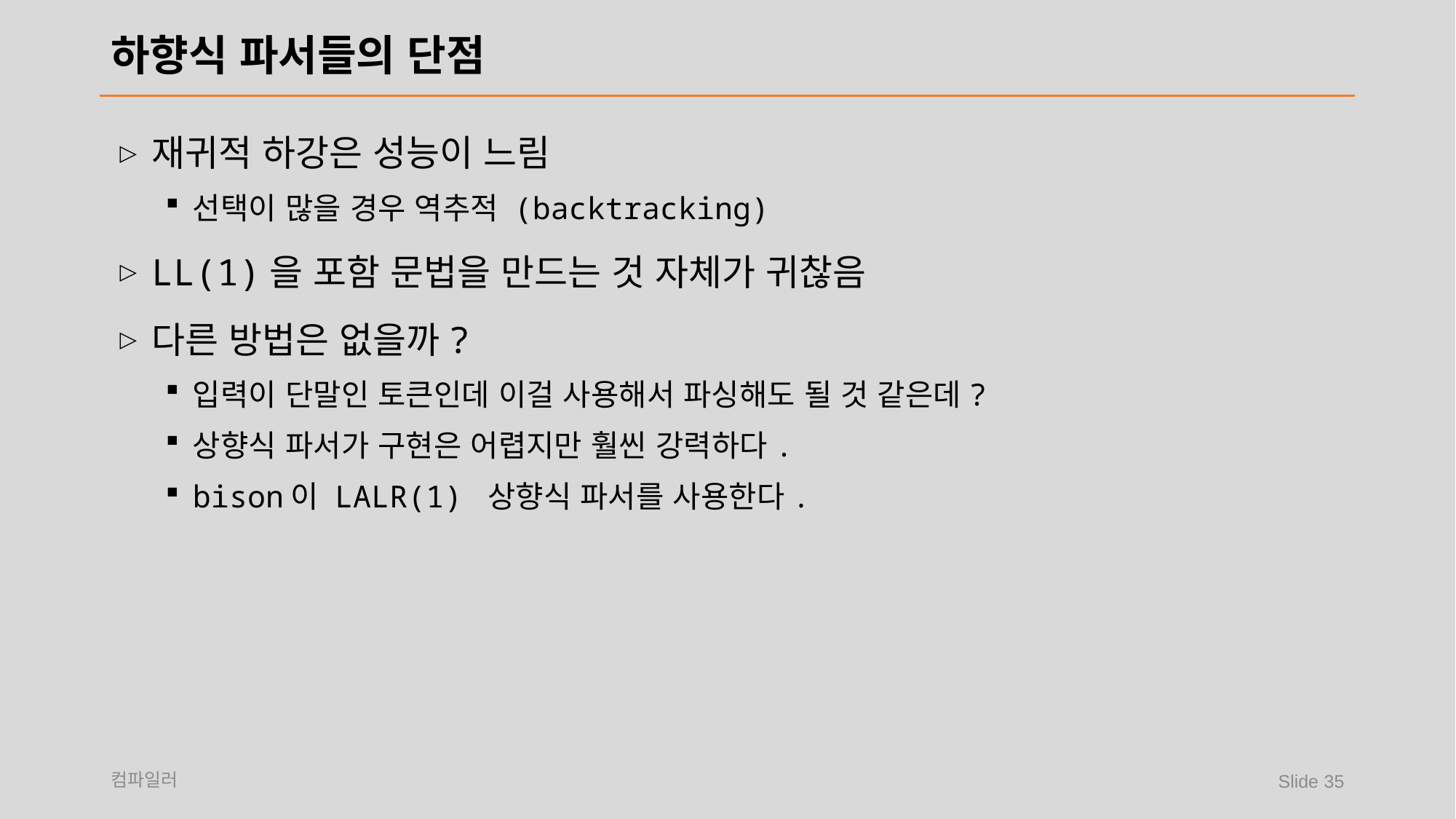

# 하향식 파서들의 단점
재귀적 하강은 성능이 느림
선택이 많을 경우 역추적 (backtracking)
LL(1)을 포함 문법을 만드는 것 자체가 귀찮음
다른 방법은 없을까?
입력이 단말인 토큰인데 이걸 사용해서 파싱해도 될 것 같은데?
상향식 파서가 구현은 어렵지만 훨씬 강력하다.
bison이 LALR(1) 상향식 파서를 사용한다.
컴파일러
Slide 35